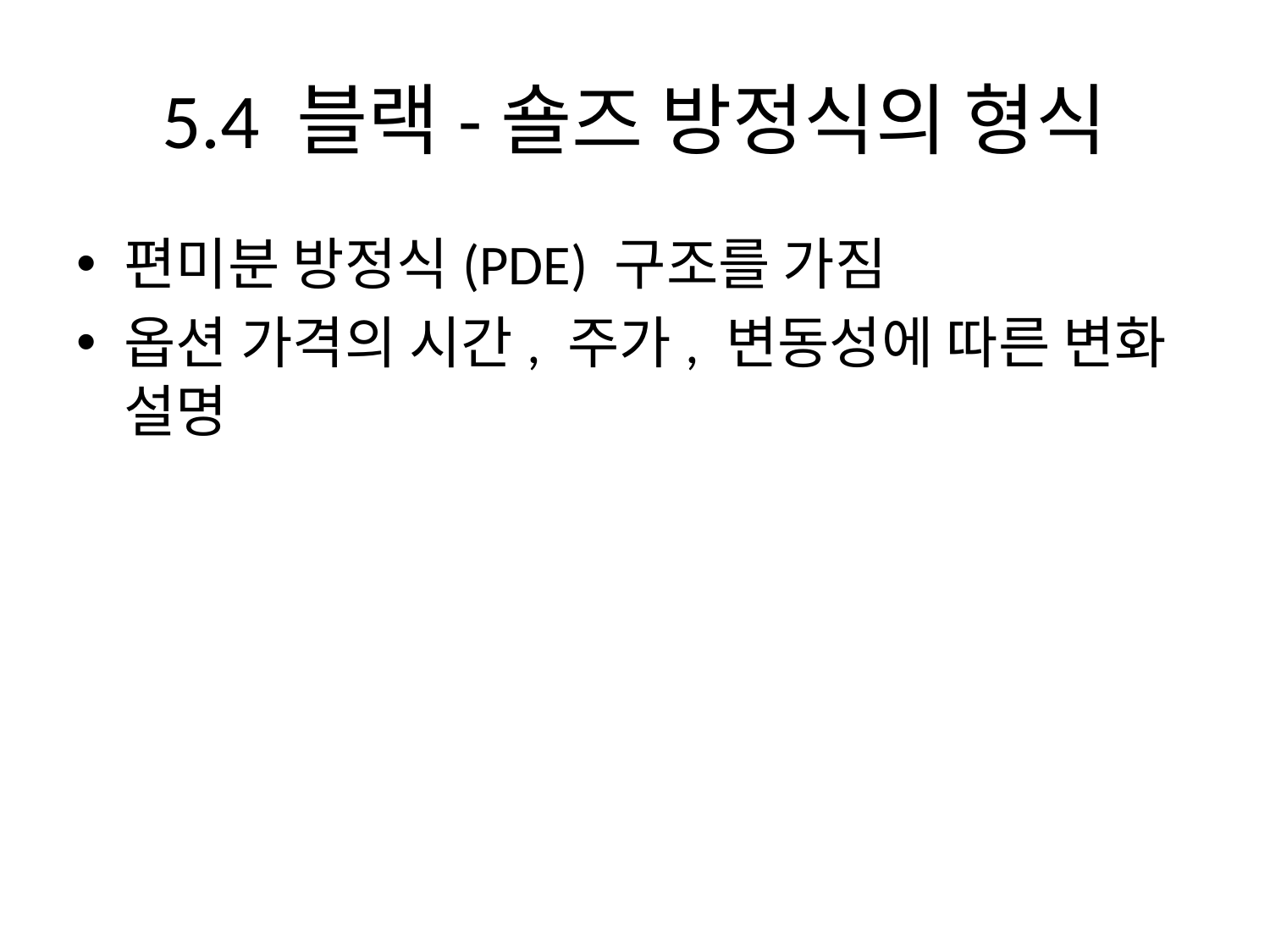

# 5.4 블랙-숄즈 방정식의 형식
편미분 방정식(PDE) 구조를 가짐
옵션 가격의 시간, 주가, 변동성에 따른 변화 설명